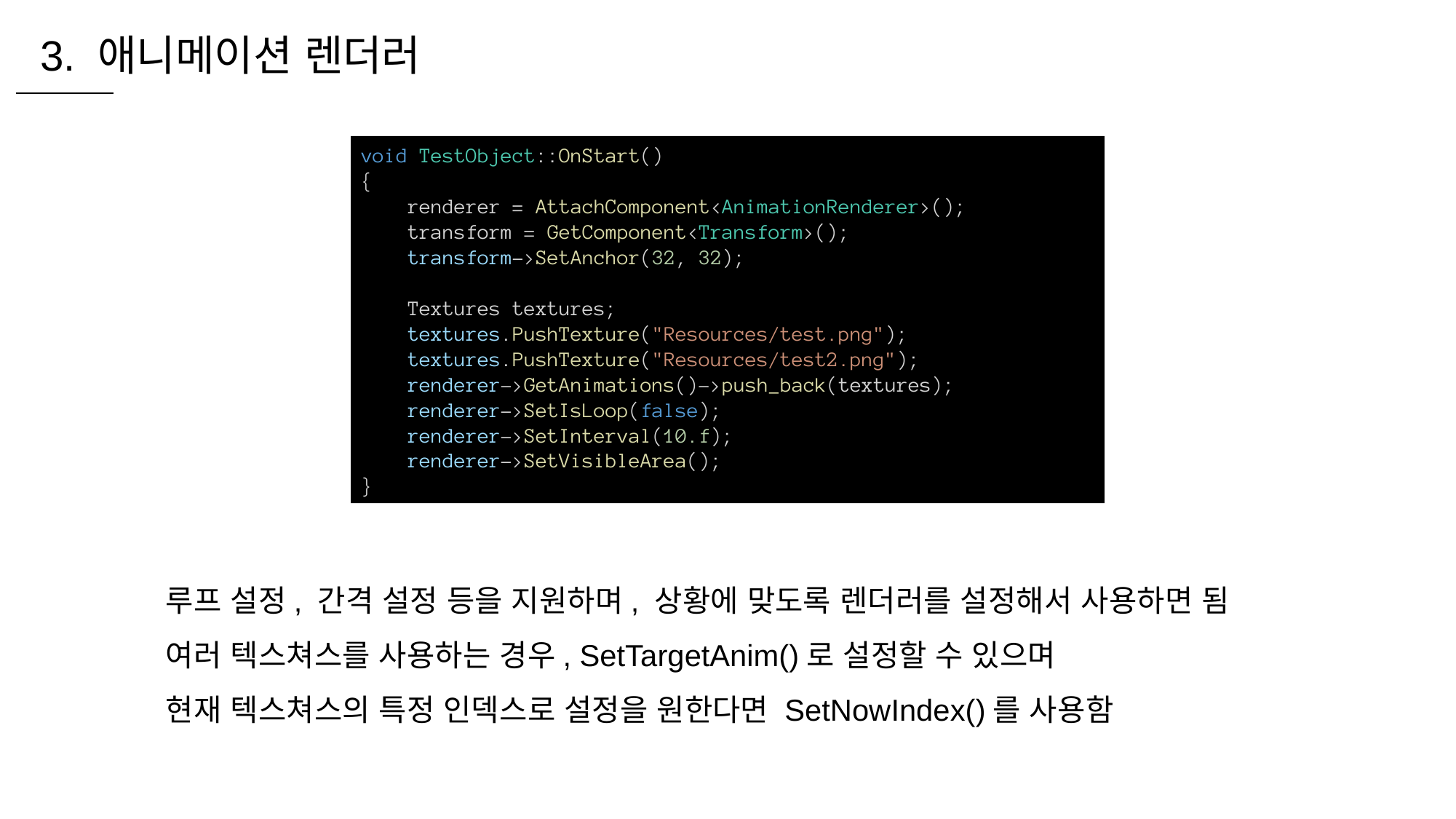

3. 애니메이션 렌더러
void TestObject::OnStart()
{
    renderer = AttachComponent<AnimationRenderer>();
    transform = GetComponent<Transform>();
    transform->SetAnchor(32, 32);
    Textures textures;
    textures.PushTexture("Resources/test.png");
    textures.PushTexture("Resources/test2.png");
    renderer->GetAnimations()->push_back(textures);
    renderer->SetIsLoop(false);
    renderer->SetInterval(10.f);
    renderer->SetVisibleArea();
}
루프 설정, 간격 설정 등을 지원하며, 상황에 맞도록 렌더러를 설정해서 사용하면 됨
여러 텍스쳐스를 사용하는 경우, SetTargetAnim()로 설정할 수 있으며
현재 텍스쳐스의 특정 인덱스로 설정을 원한다면 SetNowIndex()를 사용함